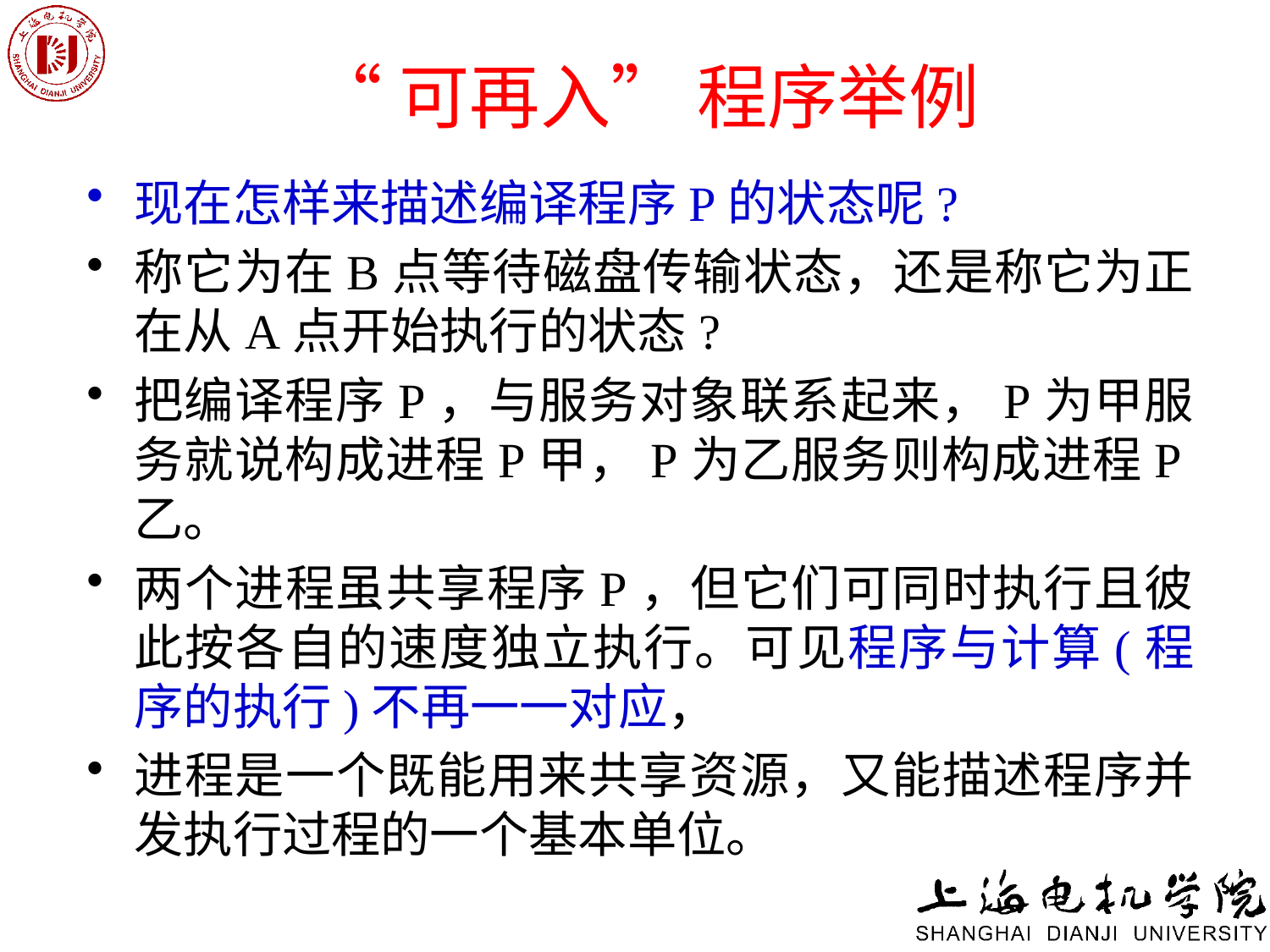

# “可再入” 程序举例
现在怎样来描述编译程序P的状态呢?
称它为在B点等待磁盘传输状态，还是称它为正在从A点开始执行的状态?
把编译程序P，与服务对象联系起来，P为甲服务就说构成进程P甲，P为乙服务则构成进程P乙。
两个进程虽共享程序P，但它们可同时执行且彼此按各自的速度独立执行。可见程序与计算(程序的执行)不再一一对应，
进程是一个既能用来共享资源，又能描述程序并发执行过程的一个基本单位。